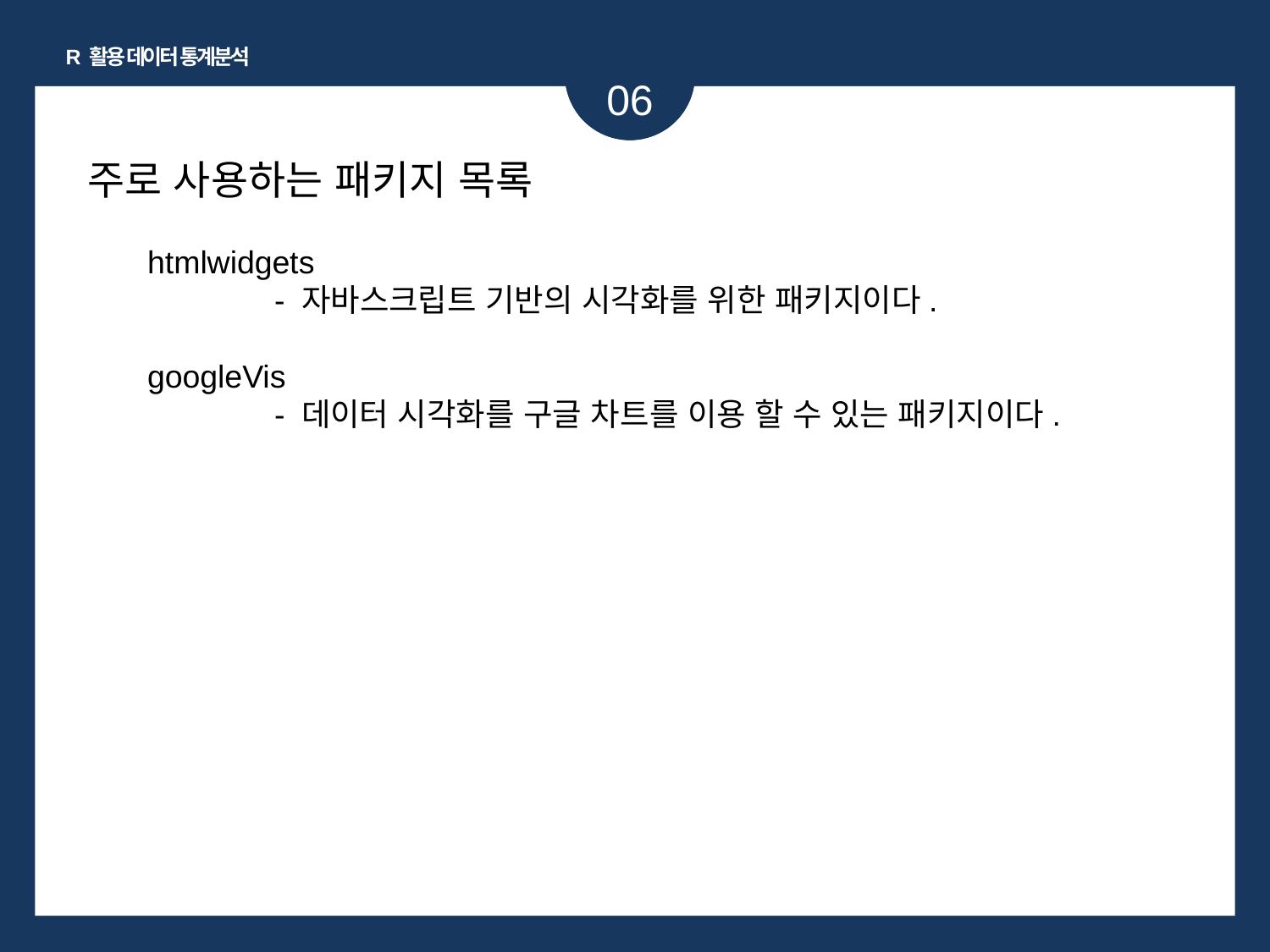

R 활용 데이터 통계분석
06
주로 사용하는 패키지 목록
htmlwidgets
	- 자바스크립트 기반의 시각화를 위한 패키지이다.

googleVis
	- 데이터 시각화를 구글 차트를 이용 할 수 있는 패키지이다.